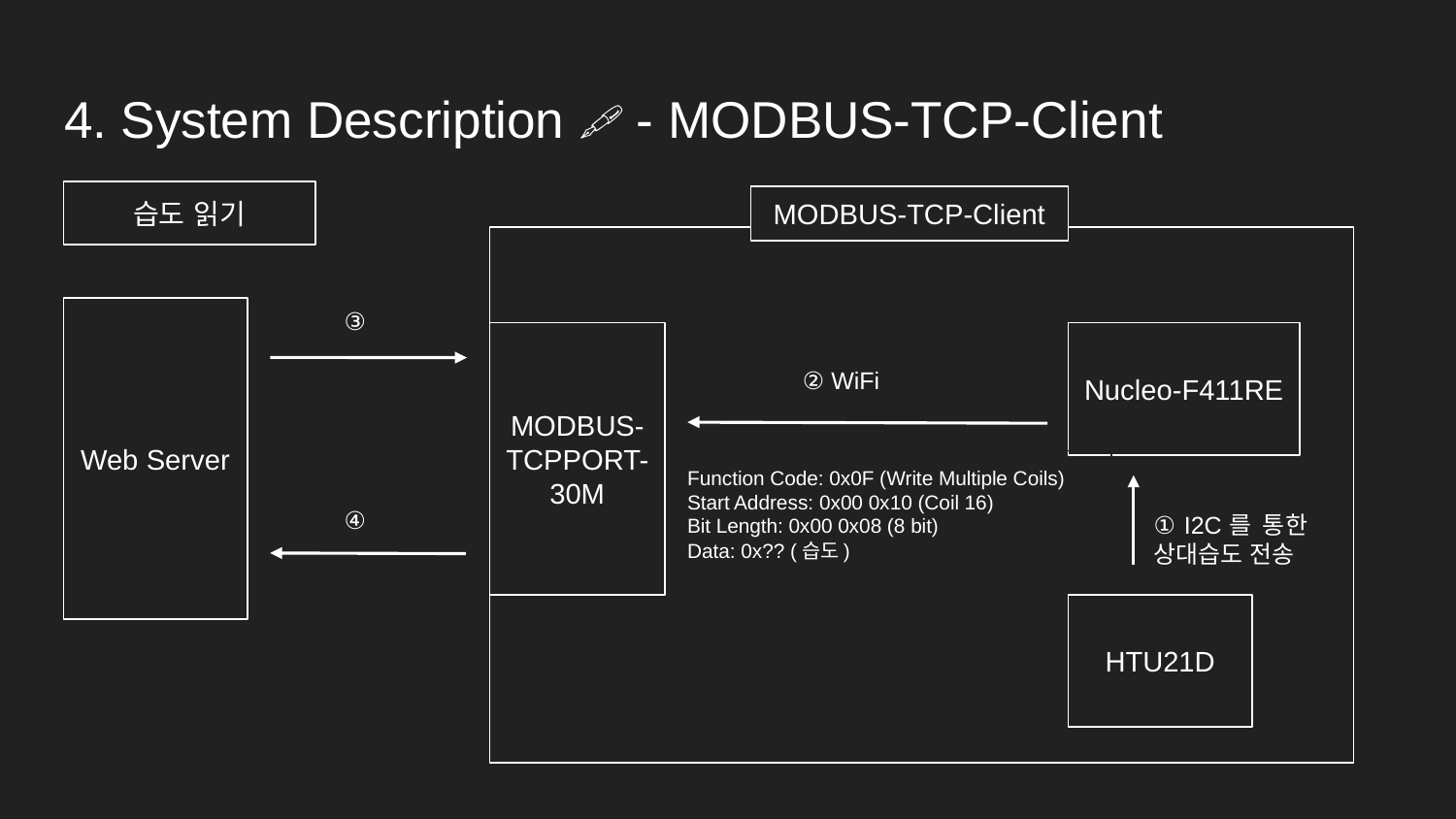

# 4. System Description 🖋 - MODBUS-TCP-Client
습도 읽기
MODBUS-TCP-Client

③
Web Server
Nucleo-F411RE
MODBUS-
TCPPORT-30M
② WiFi
Function Code: 0x0F (Write Multiple Coils)
Start Address: 0x00 0x10 (Coil 16)
Bit Length: 0x00 0x08 (8 bit)
Data: 0x?? (습도)
④
① I2C를 통한 상대습도 전송
HTU21D